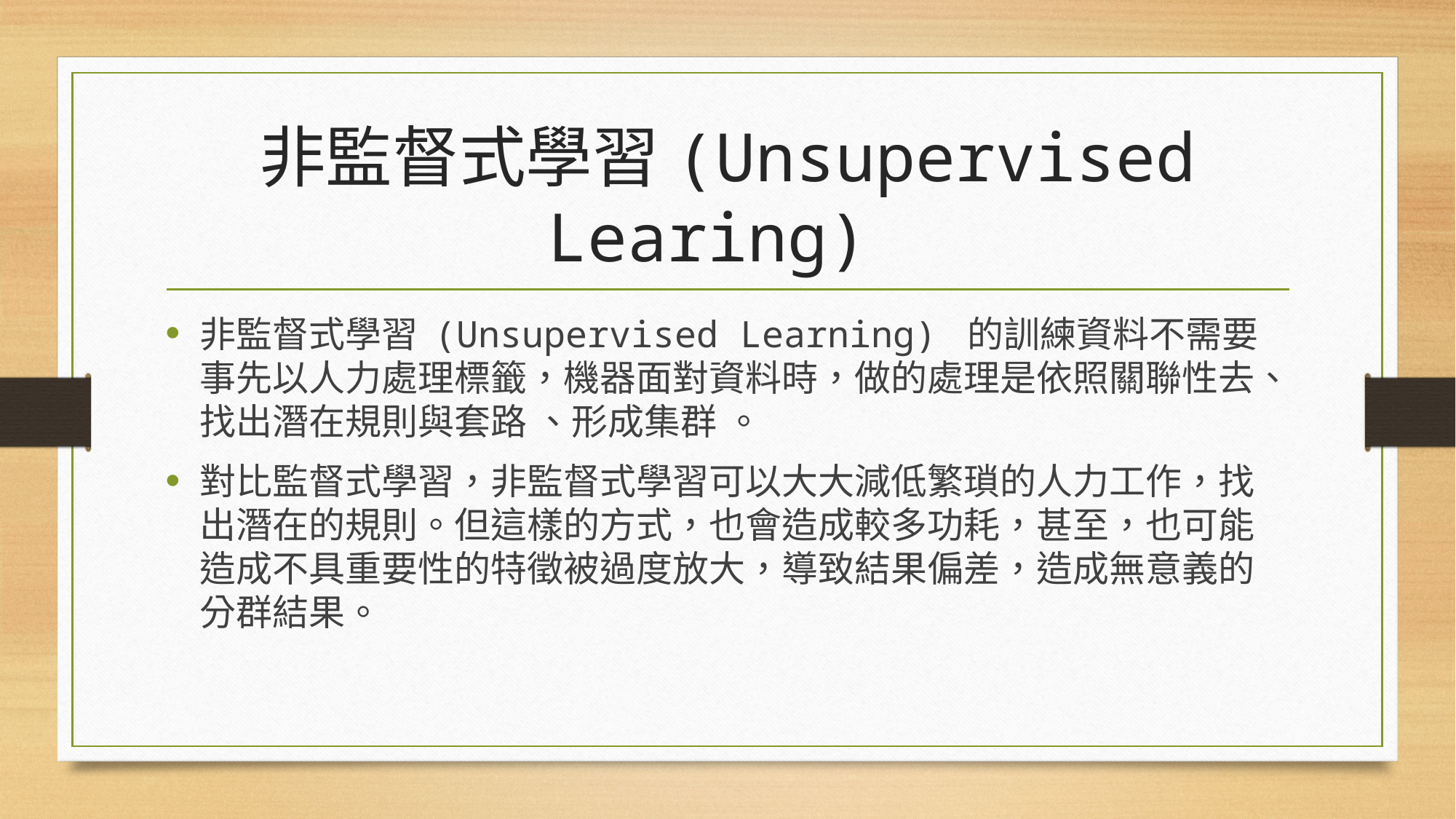

# 非監督式學習(Unsupervised Learing)
非監督式學習 (Unsupervised Learning) 的訓練資料不需要事先以人力處理標籤，機器面對資料時，做的處理是依照關聯性去、找出潛在規則與套路 、形成集群 。
對比監督式學習，非監督式學習可以大大減低繁瑣的人力工作，找出潛在的規則。但這樣的方式，也會造成較多功耗，甚至，也可能造成不具重要性的特徵被過度放大，導致結果偏差，造成無意義的分群結果。